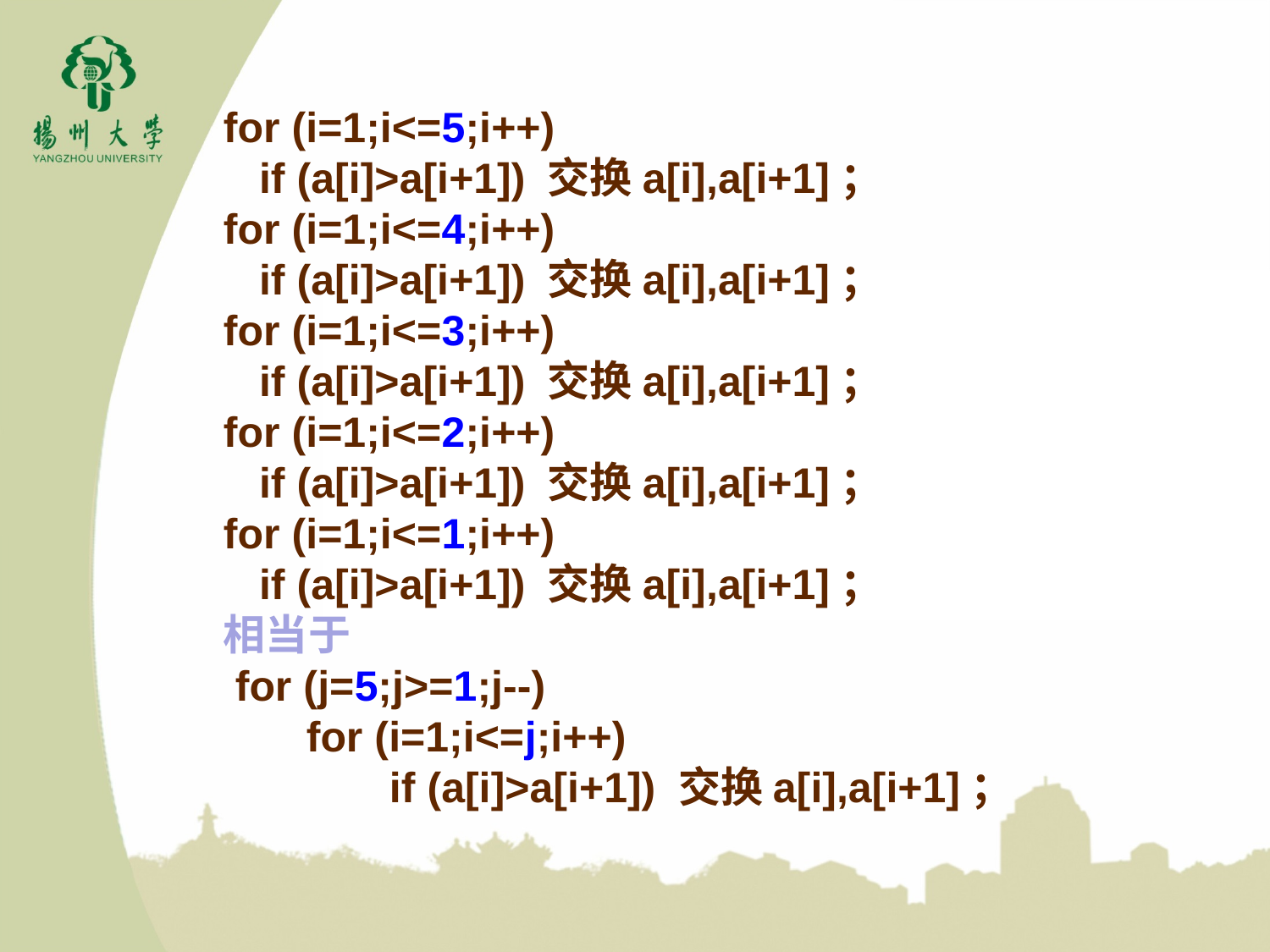

for (i=1;i<=5;i++)
   if (a[i]>a[i+1]) 交换a[i],a[i+1]；
for (i=1;i<=4;i++)
   if (a[i]>a[i+1]) 交换a[i],a[i+1]；
for (i=1;i<=3;i++)
   if (a[i]>a[i+1]) 交换a[i],a[i+1]；
for (i=1;i<=2;i++)
   if (a[i]>a[i+1]) 交换a[i],a[i+1]；
for (i=1;i<=1;i++)
   if (a[i]>a[i+1]) 交换a[i],a[i+1]；
相当于
 for (j=5;j>=1;j--)
       for (i=1;i<=j;i++)
              if (a[i]>a[i+1]) 交换a[i],a[i+1]；